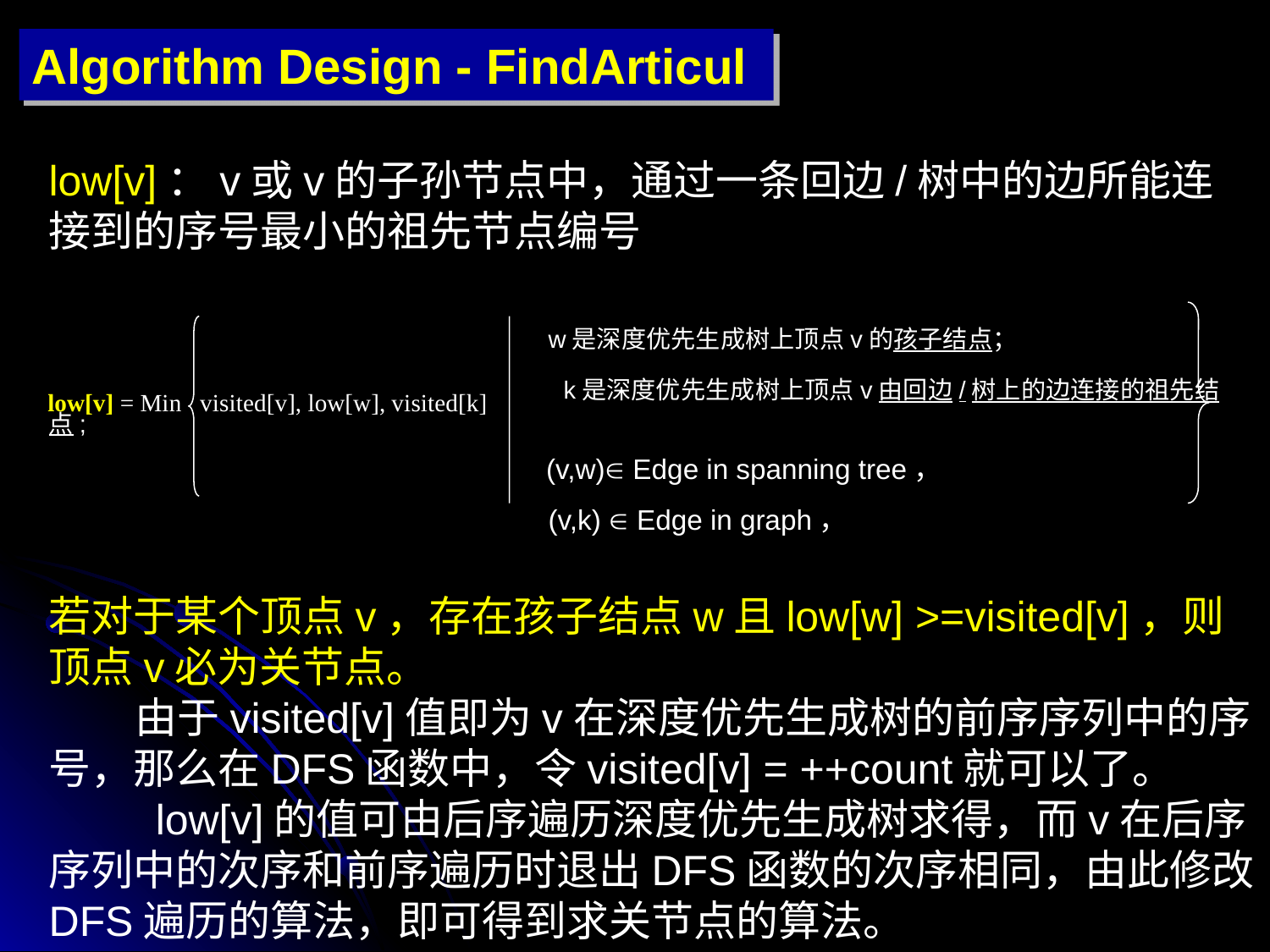

Algorithm Design - FindArticul
low[v]：v或v的子孙节点中，通过一条回边/树中的边所能连接到的序号最小的祖先节点编号

			          w是深度优先生成树上顶点v的孩子结点；
		                      k是深度优先生成树上顶点v由回边/树上的边连接的祖先结点;
			          (v,w)∈ Edge in spanning tree，
			          (v,k) ∈ Edge in graph，

若对于某个顶点v，存在孩子结点w且low[w] >=visited[v]，则顶点v必为关节点。
        由于visited[v]值即为v在深度优先生成树的前序序列中的序号，那么在DFS函数中，令visited[v] = ++count就可以了。
         low[v]的值可由后序遍历深度优先生成树求得，而v在后序序列中的次序和前序遍历时退出DFS函数的次序相同，由此修改DFS遍历的算法，即可得到求关节点的算法。

low[v] = Min   visited[v], low[w], visited[k]